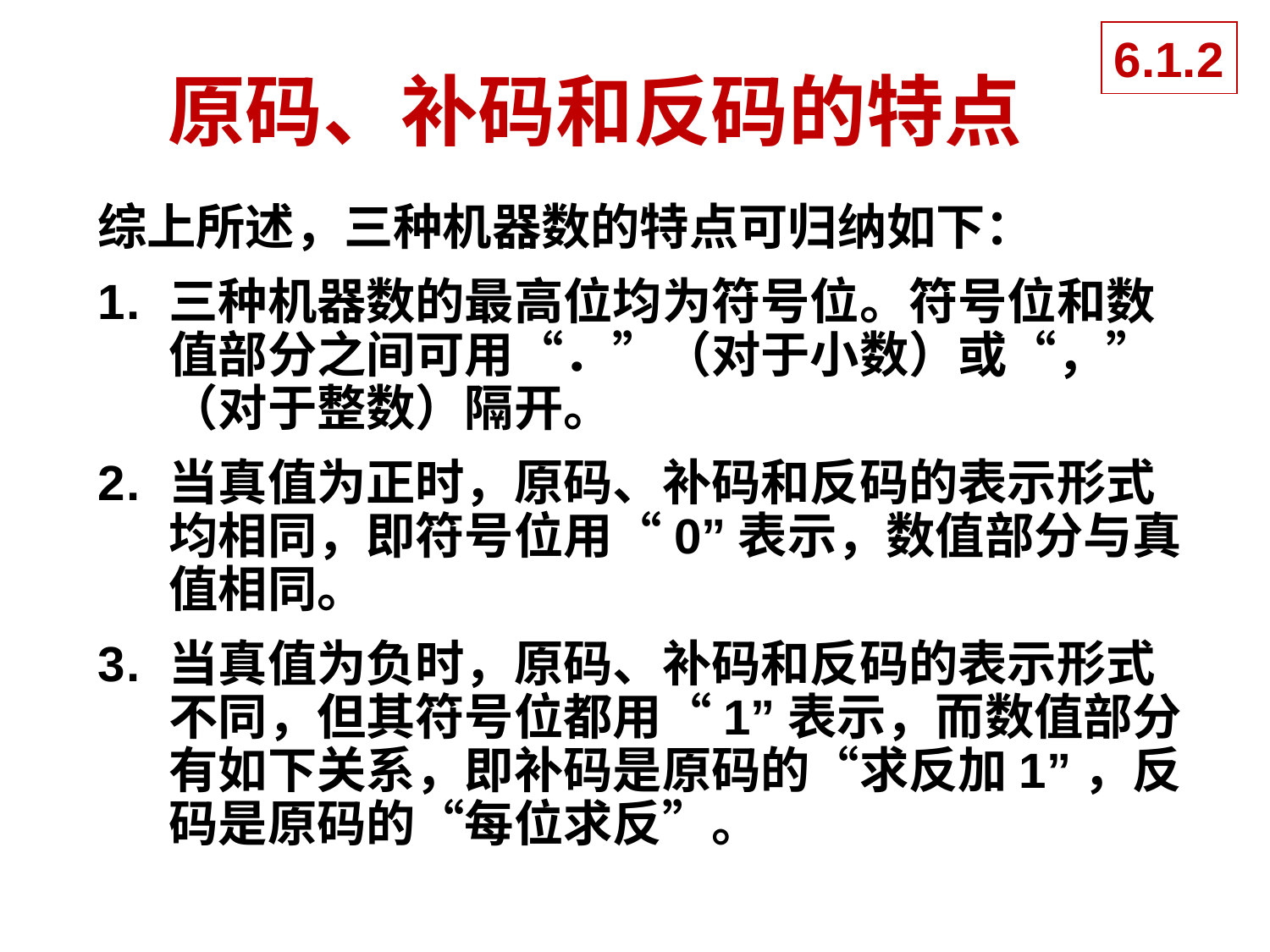

6.1.2
# 原码、补码和反码的特点
综上所述，三种机器数的特点可归纳如下：
三种机器数的最高位均为符号位。符号位和数值部分之间可用“．”（对于小数）或“，”（对于整数）隔开。
当真值为正时，原码、补码和反码的表示形式均相同，即符号位用“0”表示，数值部分与真值相同。
当真值为负时，原码、补码和反码的表示形式不同，但其符号位都用“1”表示，而数值部分有如下关系，即补码是原码的“求反加1”，反码是原码的“每位求反”。